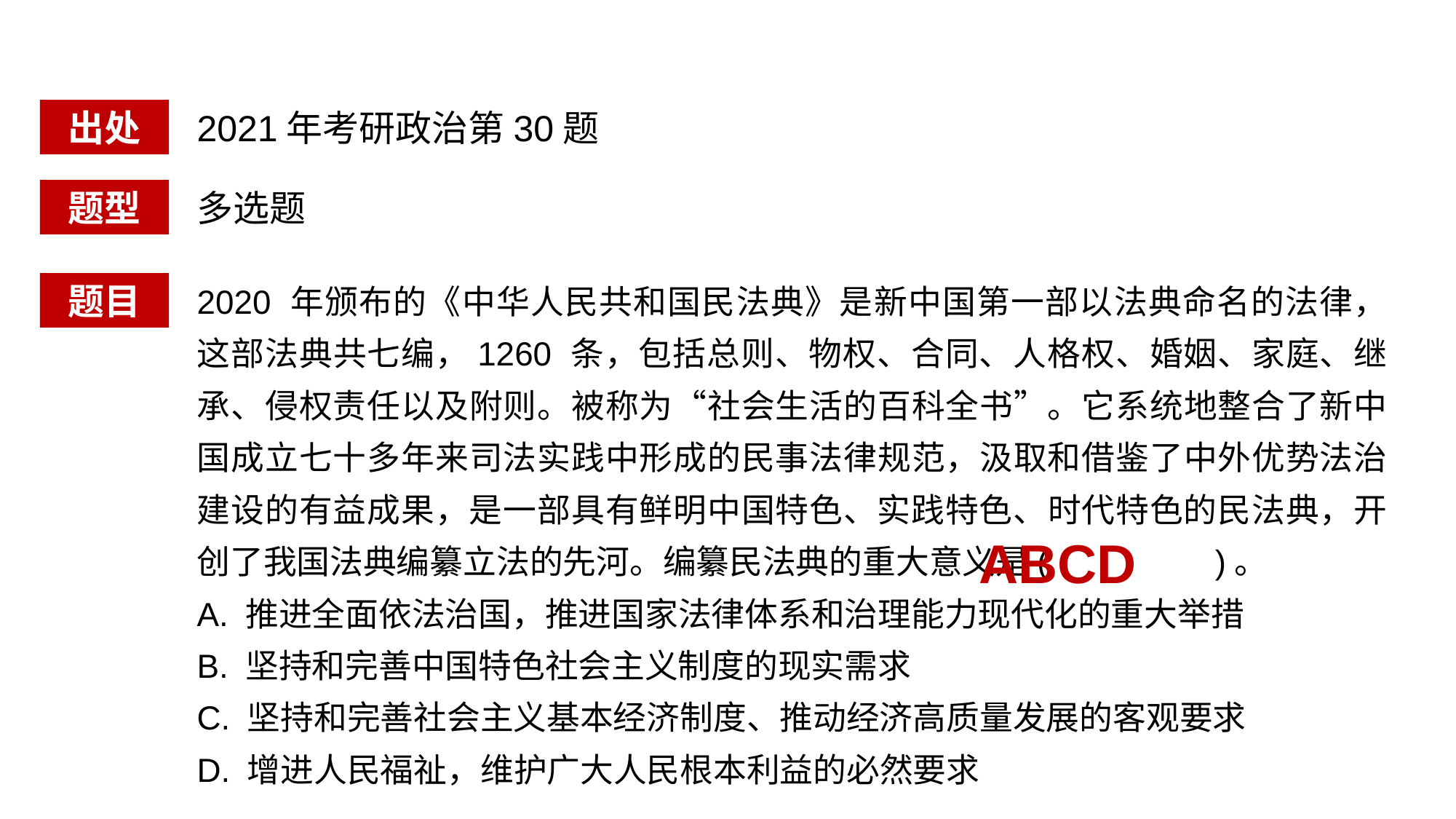

出处
2021年考研政治第30题
题型
多选题
2020 年颁布的《中华人民共和国民法典》是新中国第一部以法典命名的法律， 这部法典共七编，1260 条，包括总则、物权、合同、人格权、婚姻、家庭、继承、侵权责任以及附则。被称为“社会生活的百科全书”。它系统地整合了新中国成立七十多年来司法实践中形成的民事法律规范，汲取和借鉴了中外优势法治建设的有益成果，是一部具有鲜明中国特色、实践特色、时代特色的民法典，开创了我国法典编纂立法的先河。编纂民法典的重大意义是(                  )。
A. 推进全面依法治国，推进国家法律体系和治理能力现代化的重大举措
B. 坚持和完善中国特色社会主义制度的现实需求
C. 坚持和完善社会主义基本经济制度、推动经济高质量发展的客观要求
D. 增进人民福祉，维护广大人民根本利益的必然要求
题目
ABCD